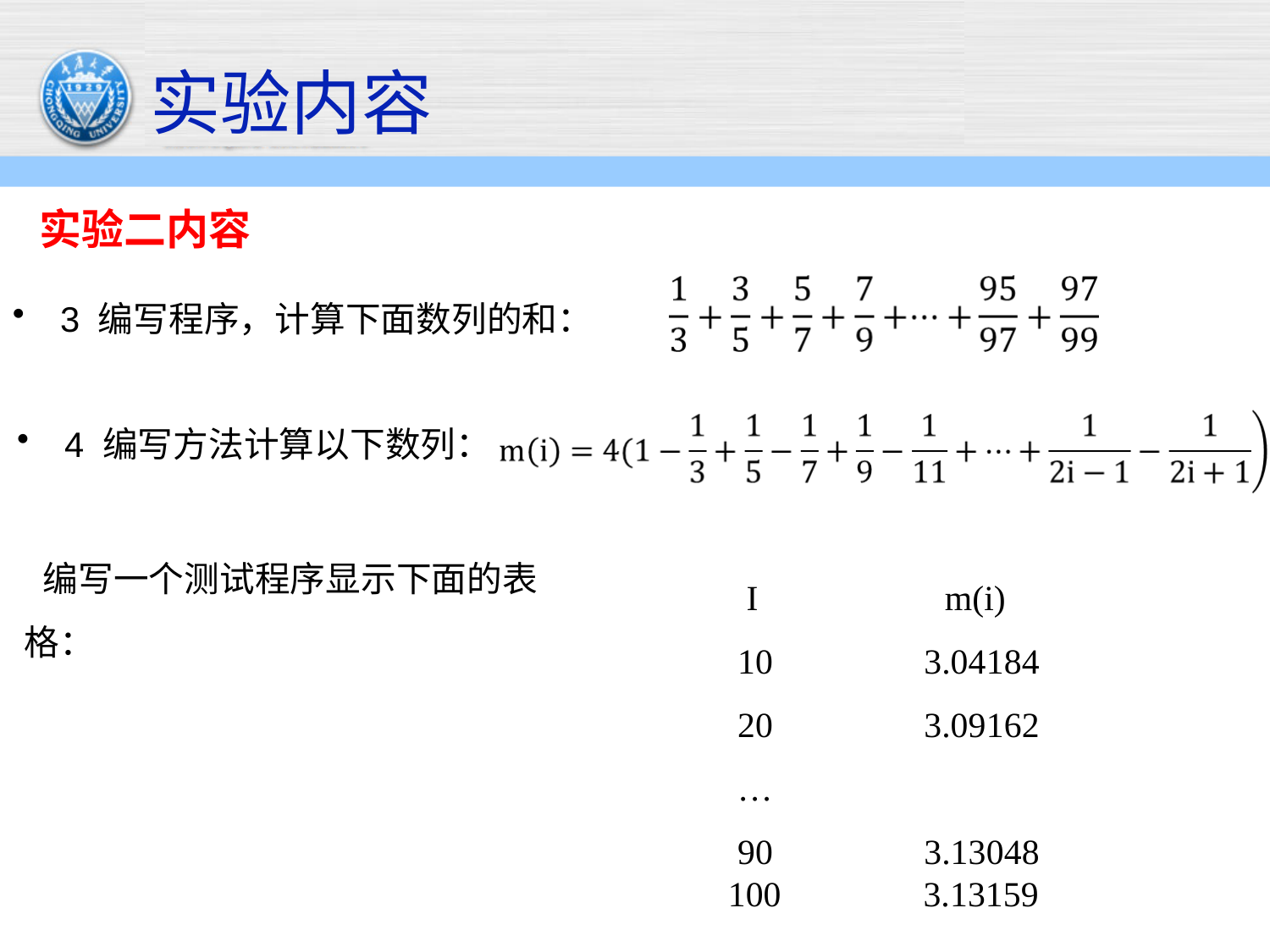

# 实验内容
实验二内容

3 编写程序，计算下面数列的和：

4 编写方法计算以下数列：

编写一个测试程序显示下面的表格：
            I                     m(i)
           10                 3.04184
           20                 3.09162
           …
           90                 3.13048
            100                3.13159